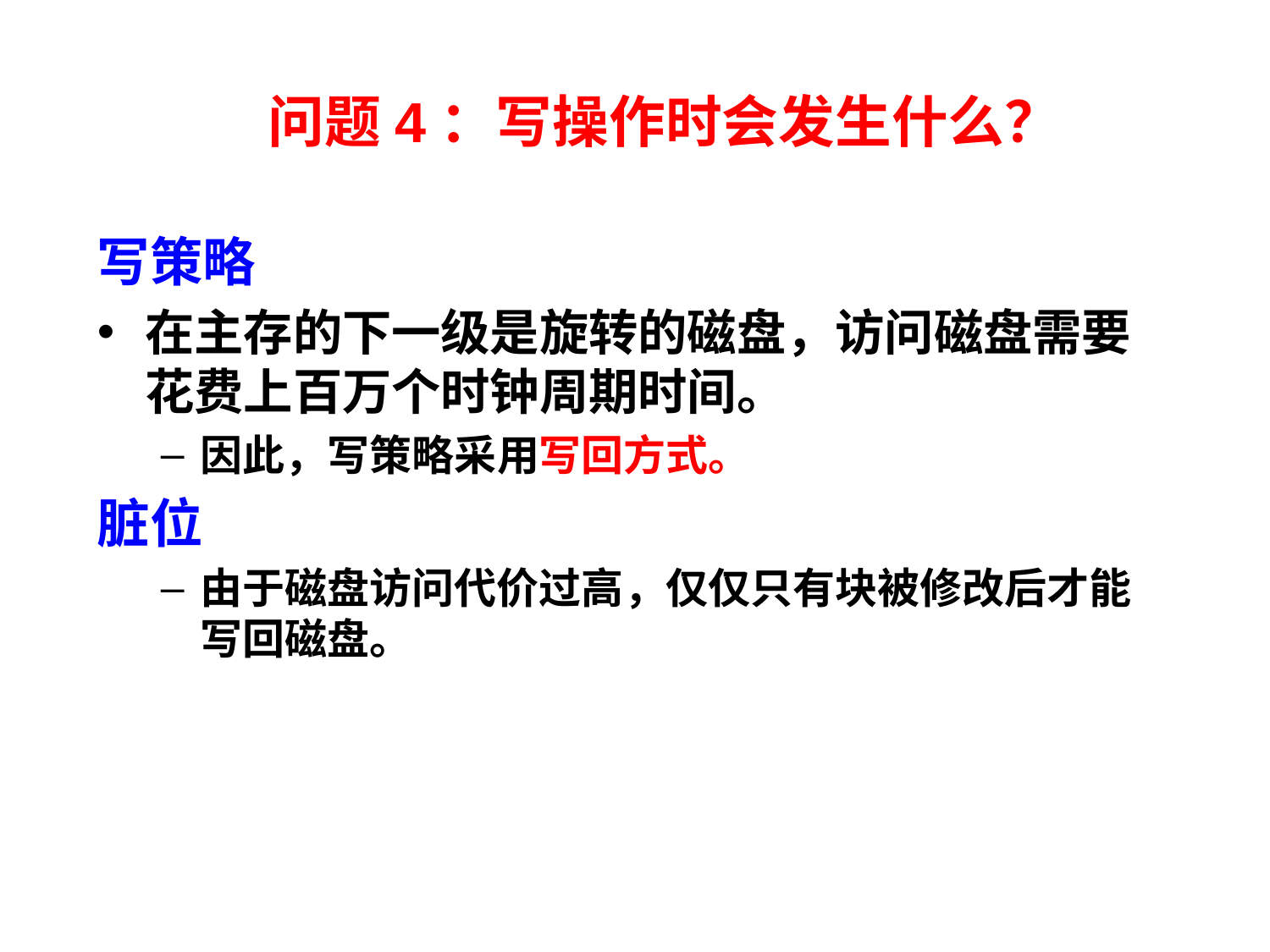

# 问题4：写操作时会发生什么？
写策略
在主存的下一级是旋转的磁盘，访问磁盘需要花费上百万个时钟周期时间。
因此，写策略采用写回方式。
脏位
由于磁盘访问代价过高，仅仅只有块被修改后才能写回磁盘。
33